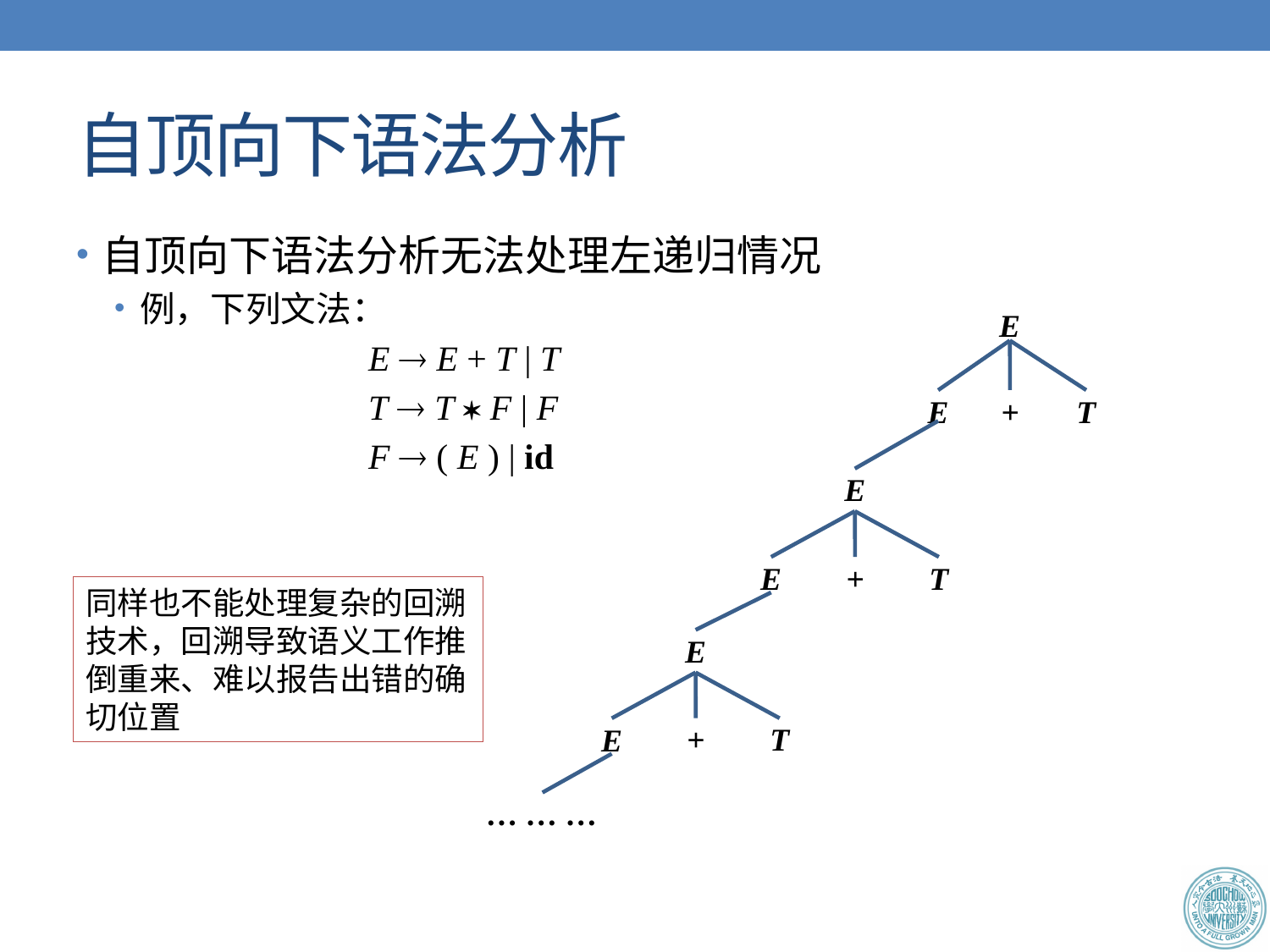

# 自顶向下语法分析
自顶向下语法分析无法处理左递归情况
例，下列文法：
		E → E + T | T
		T → T ∗ F | F
		F → ( E ) | id

E
+
T
E
E
+
T
E
E
+
T
E
… … …
同样也不能处理复杂的回溯技术，回溯导致语义工作推倒重来、难以报告出错的确切位置